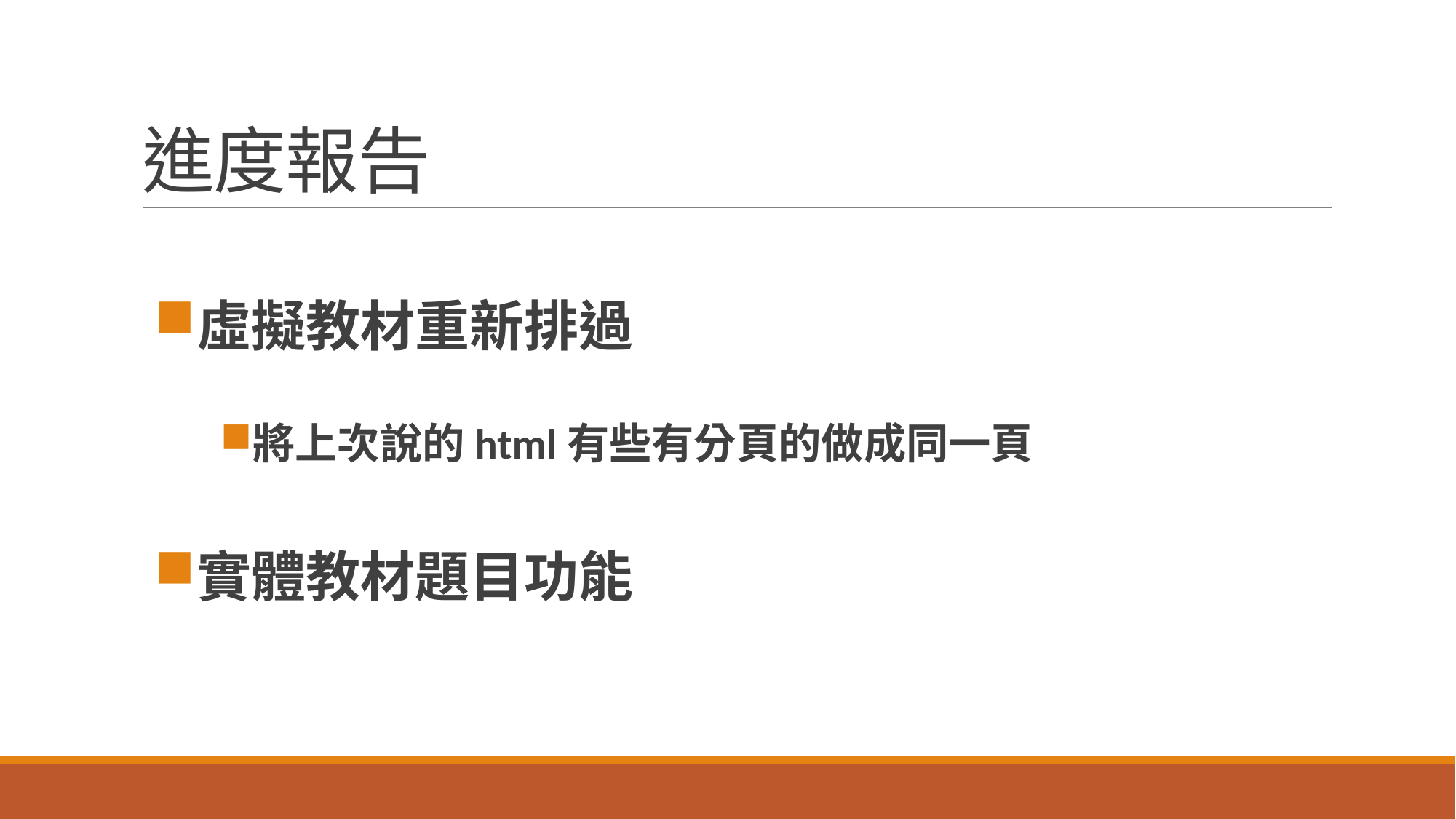

# 進度報告
虛擬教材重新排過
將上次說的html有些有分頁的做成同一頁
實體教材題目功能